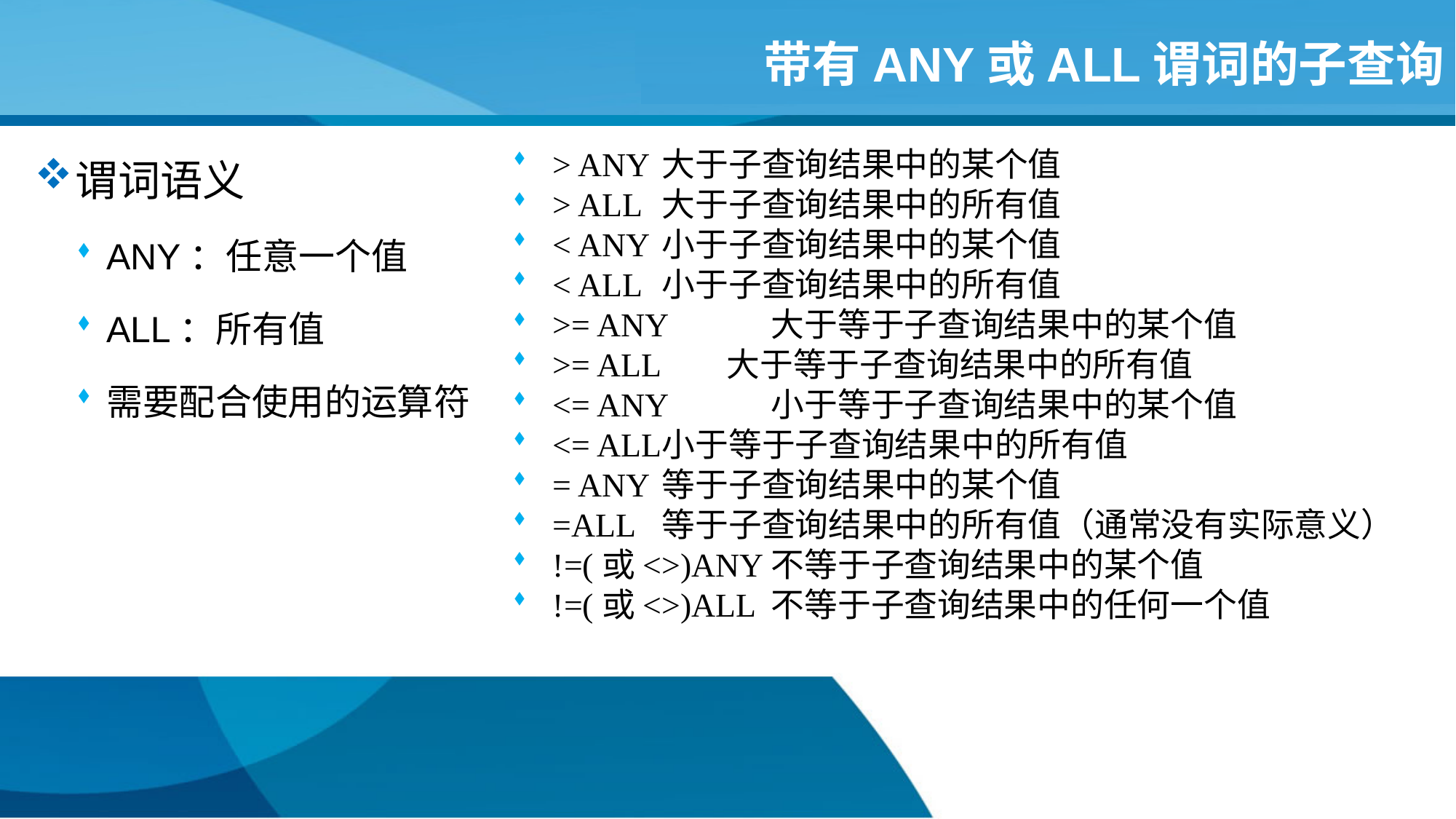

# 带有ANY或ALL谓词的子查询
谓词语义
ANY：任意一个值
ALL：所有值
需要配合使用的运算符
> ANY	大于子查询结果中的某个值
> ALL	大于子查询结果中的所有值
< ANY	小于子查询结果中的某个值
< ALL	小于子查询结果中的所有值
>= ANY	大于等于子查询结果中的某个值
>= ALL       大于等于子查询结果中的所有值
<= ANY	小于等于子查询结果中的某个值
<= ALL	小于等于子查询结果中的所有值
= ANY	等于子查询结果中的某个值
=ALL	等于子查询结果中的所有值（通常没有实际意义）
!=(或<>)ANY	不等于子查询结果中的某个值
!=(或<>)ALL	不等于子查询结果中的任何一个值